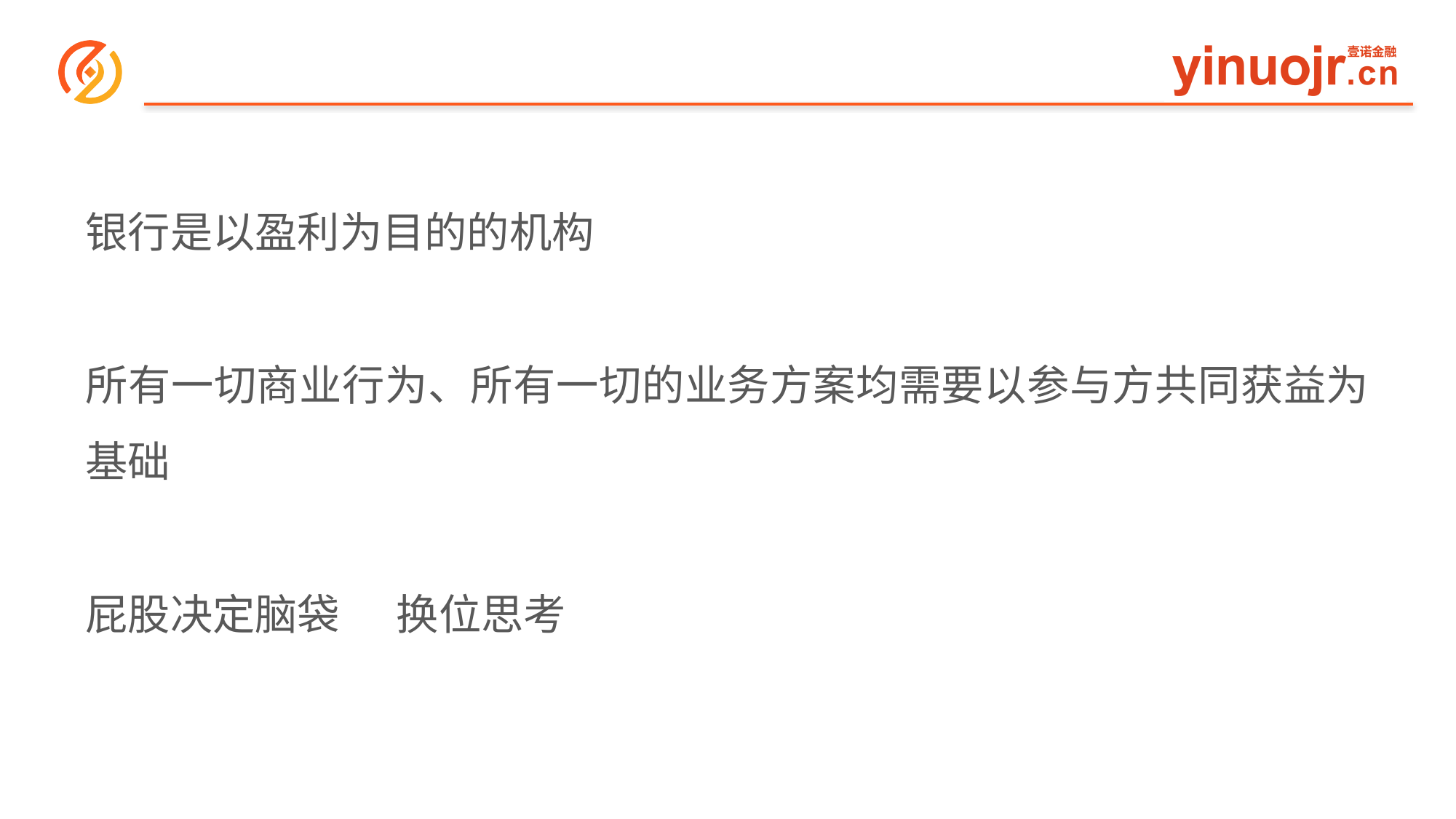

银行是以盈利为目的的机构

所有一切商业行为、所有一切的业务方案均需要以参与方共同获益为基础

屁股决定脑袋      换位思考